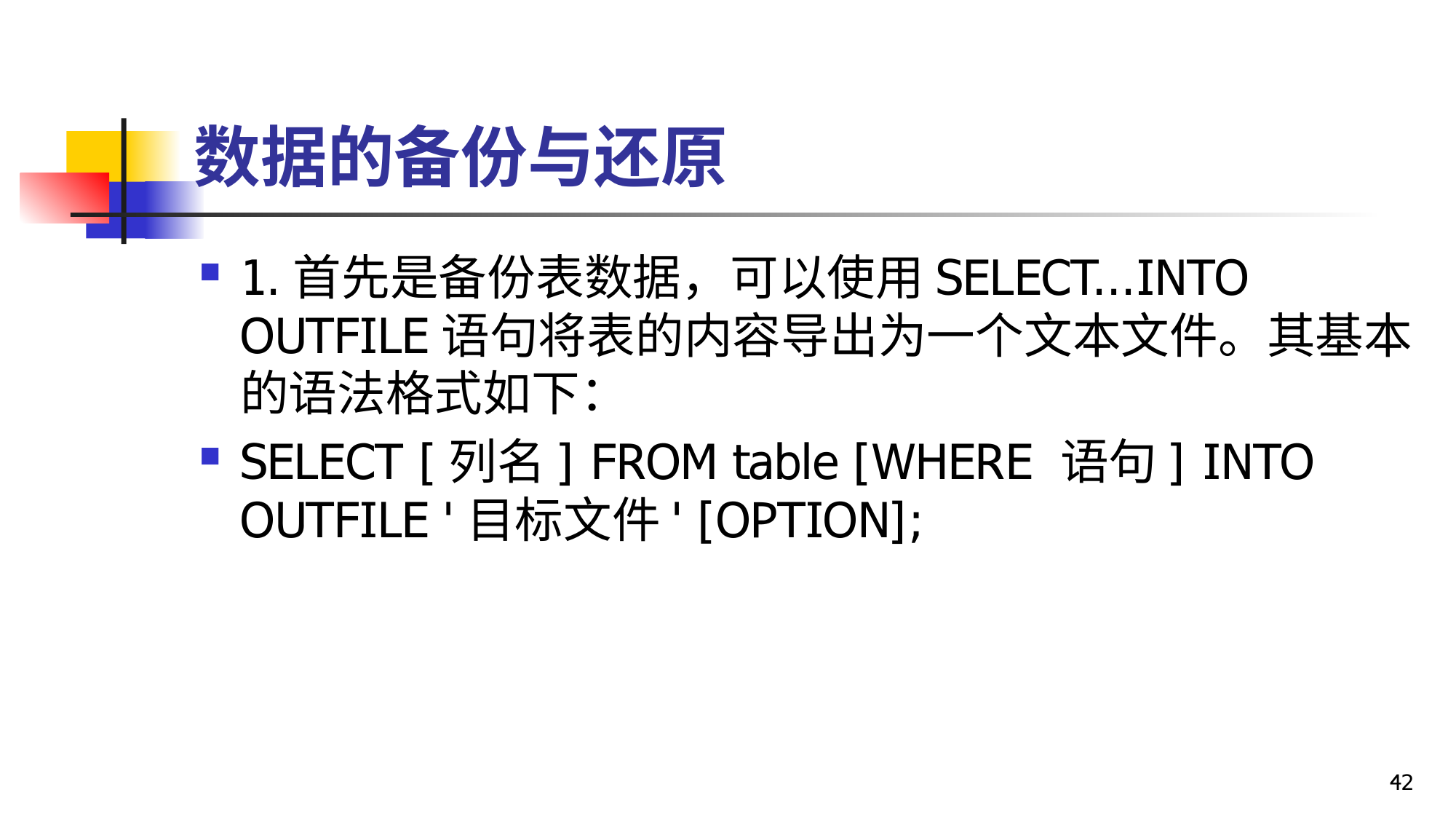

# 数据的备份与还原
1.首先是备份表数据，可以使用SELECT...INTO OUTFILE语句将表的内容导出为一个文本文件。其基本的语法格式如下：
SELECT [列名] FROM table [WHERE 语句] INTO OUTFILE '目标文件' [OPTION];

42